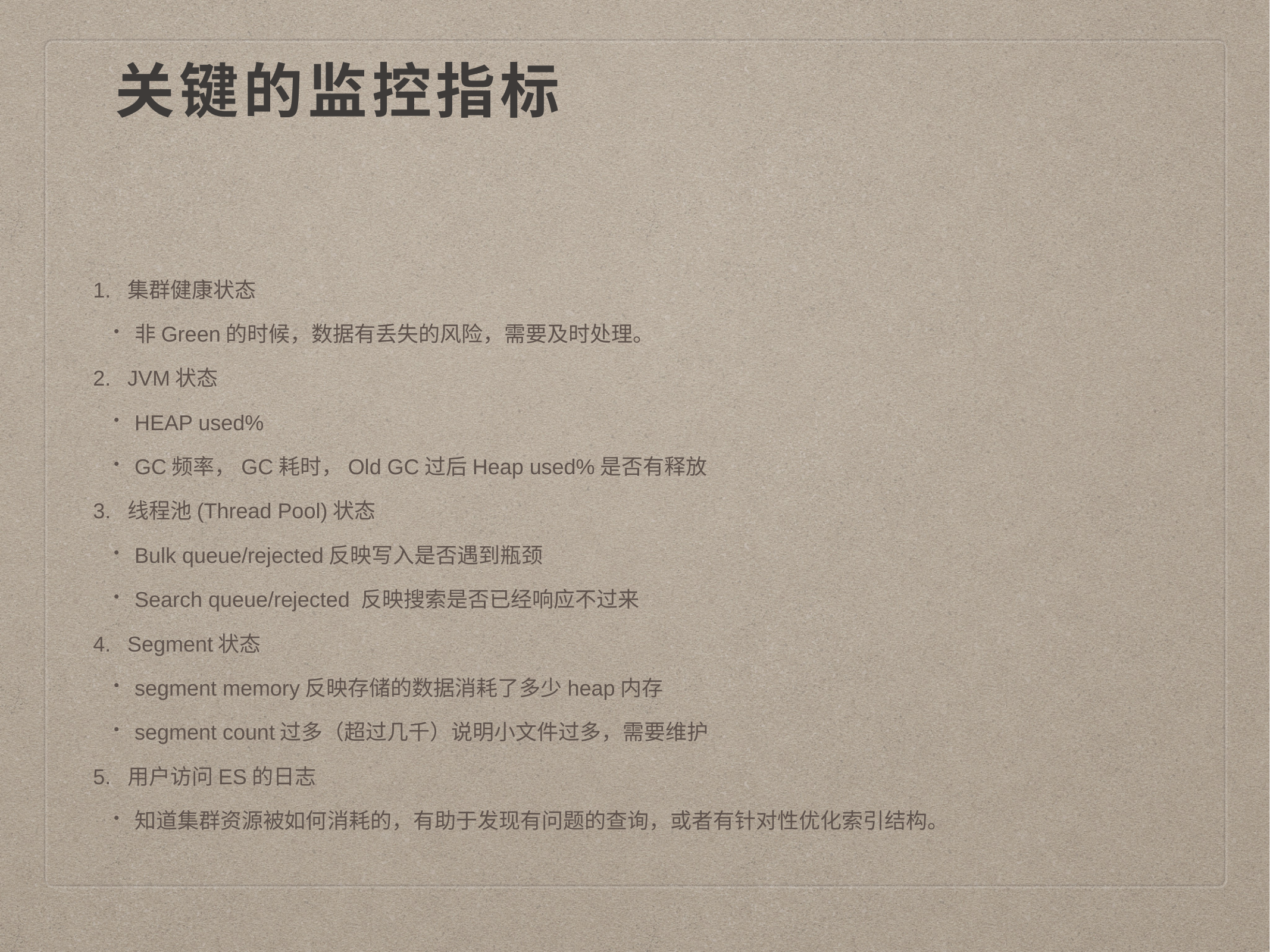

# 关键的监控指标
集群健康状态
非Green的时候，数据有丢失的风险，需要及时处理。
JVM状态
HEAP used%
GC频率，GC耗时，Old GC过后Heap used%是否有释放
线程池(Thread Pool)状态
Bulk queue/rejected反映写入是否遇到瓶颈
Search queue/rejected 反映搜索是否已经响应不过来
Segment状态
segment memory反映存储的数据消耗了多少heap内存
segment count过多（超过几千）说明小文件过多，需要维护
用户访问ES的日志
知道集群资源被如何消耗的，有助于发现有问题的查询，或者有针对性优化索引结构。
9